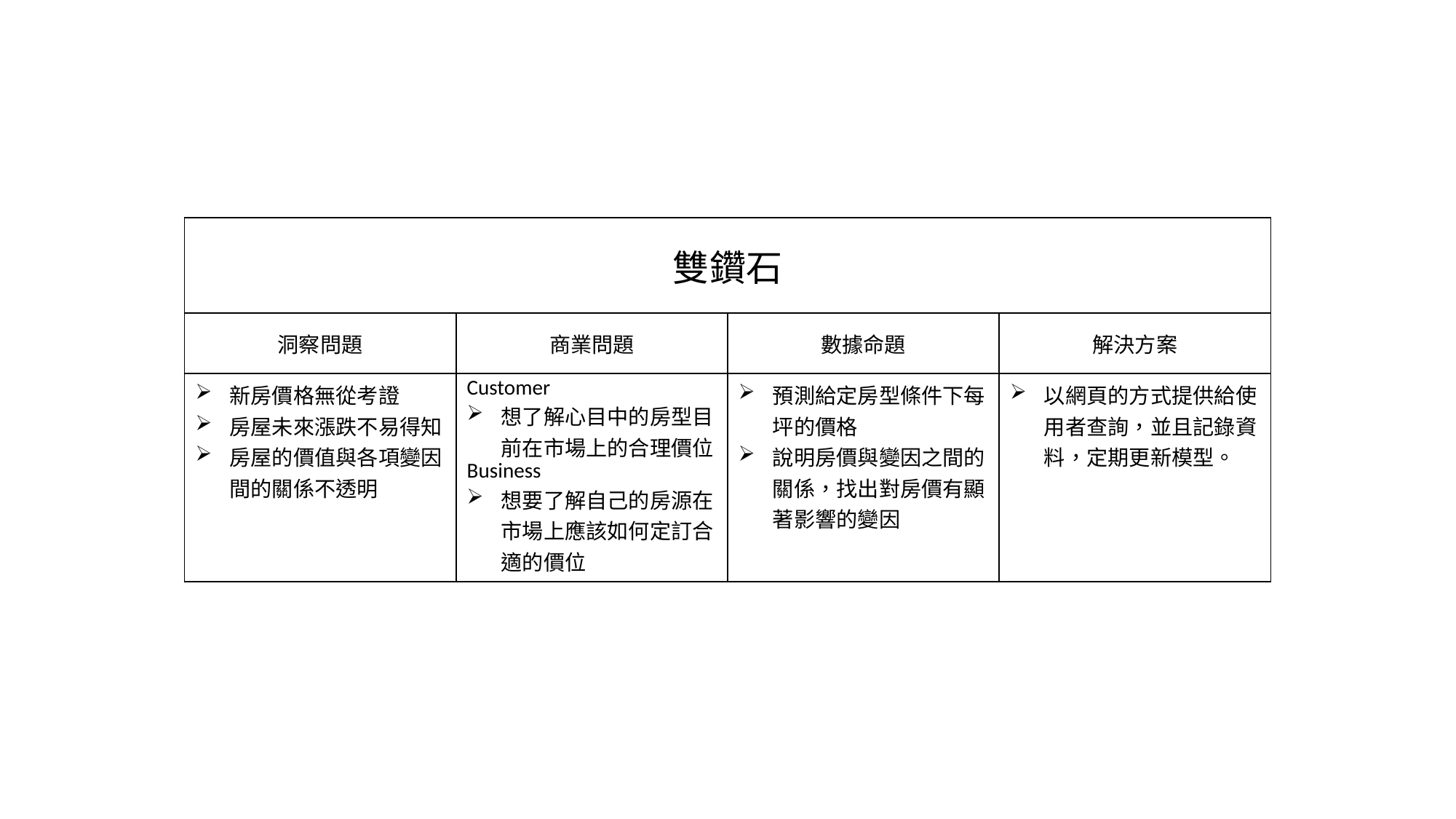

| 雙鑽石 |  |  |  |
| --- | --- | --- | --- |
| 洞察問題 | 商業問題 | 數據命題 | 解決方案 |
| 新房價格無從考證 房屋未來漲跌不易得知 房屋的價值與各項變因間的關係不透明 | Customer 想了解心目中的房型目前在市場上的合理價位 Business 想要了解自己的房源在市場上應該如何定訂合適的價位 | 預測給定房型條件下每坪的價格 說明房價與變因之間的關係，找出對房價有顯著影響的變因 | 以網頁的方式提供給使用者查詢，並且記錄資料，定期更新模型。 |